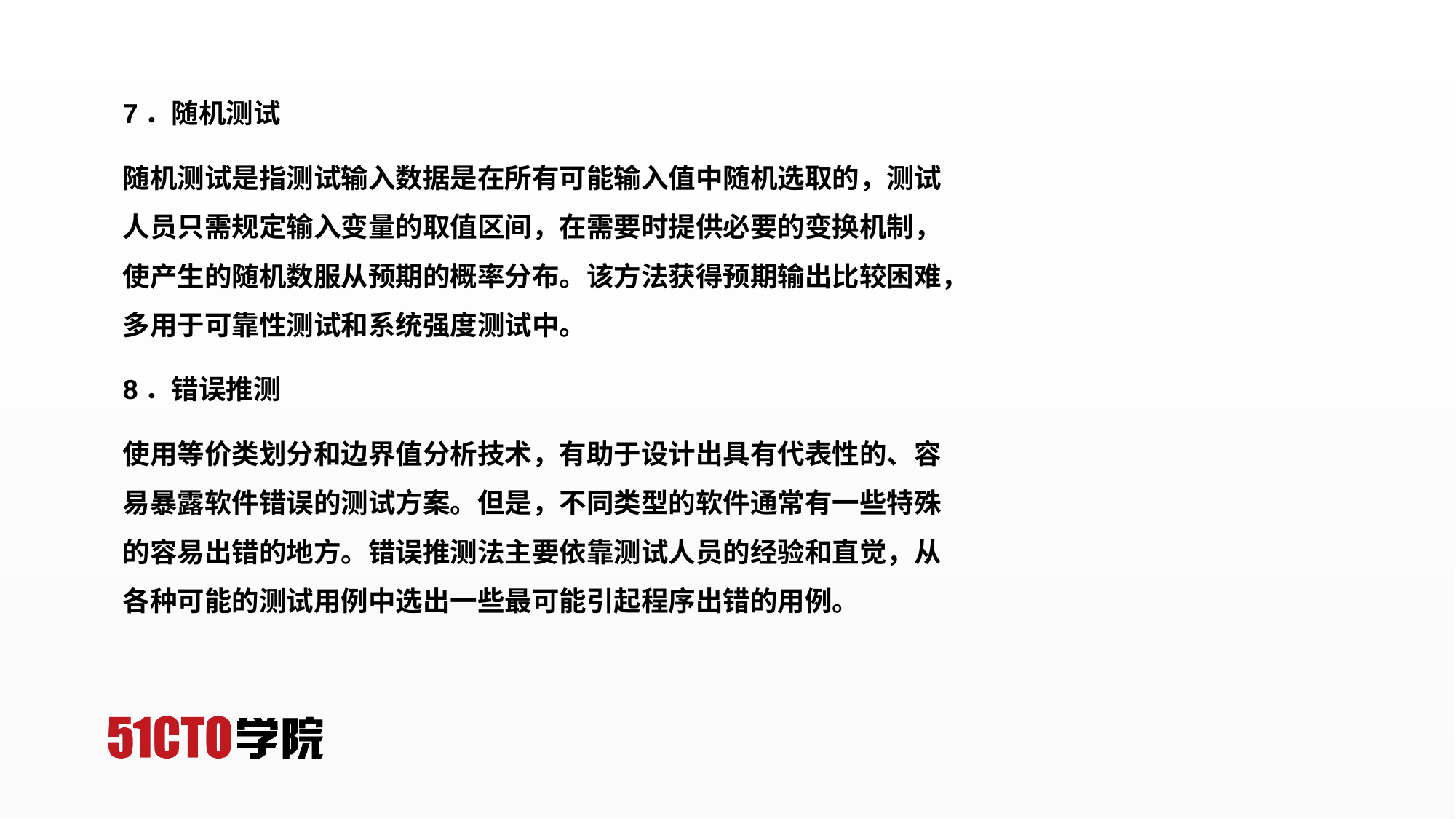

7．随机测试
随机测试是指测试输入数据是在所有可能输入值中随机选取的，测试人员只需规定输入变量的取值区间，在需要时提供必要的变换机制，使产生的随机数服从预期的概率分布。该方法获得预期输出比较困难，多用于可靠性测试和系统强度测试中。
8．错误推测
使用等价类划分和边界值分析技术，有助于设计出具有代表性的、容易暴露软件错误的测试方案。但是，不同类型的软件通常有一些特殊的容易出错的地方。错误推测法主要依靠测试人员的经验和直觉，从各种可能的测试用例中选出一些最可能引起程序出错的用例。